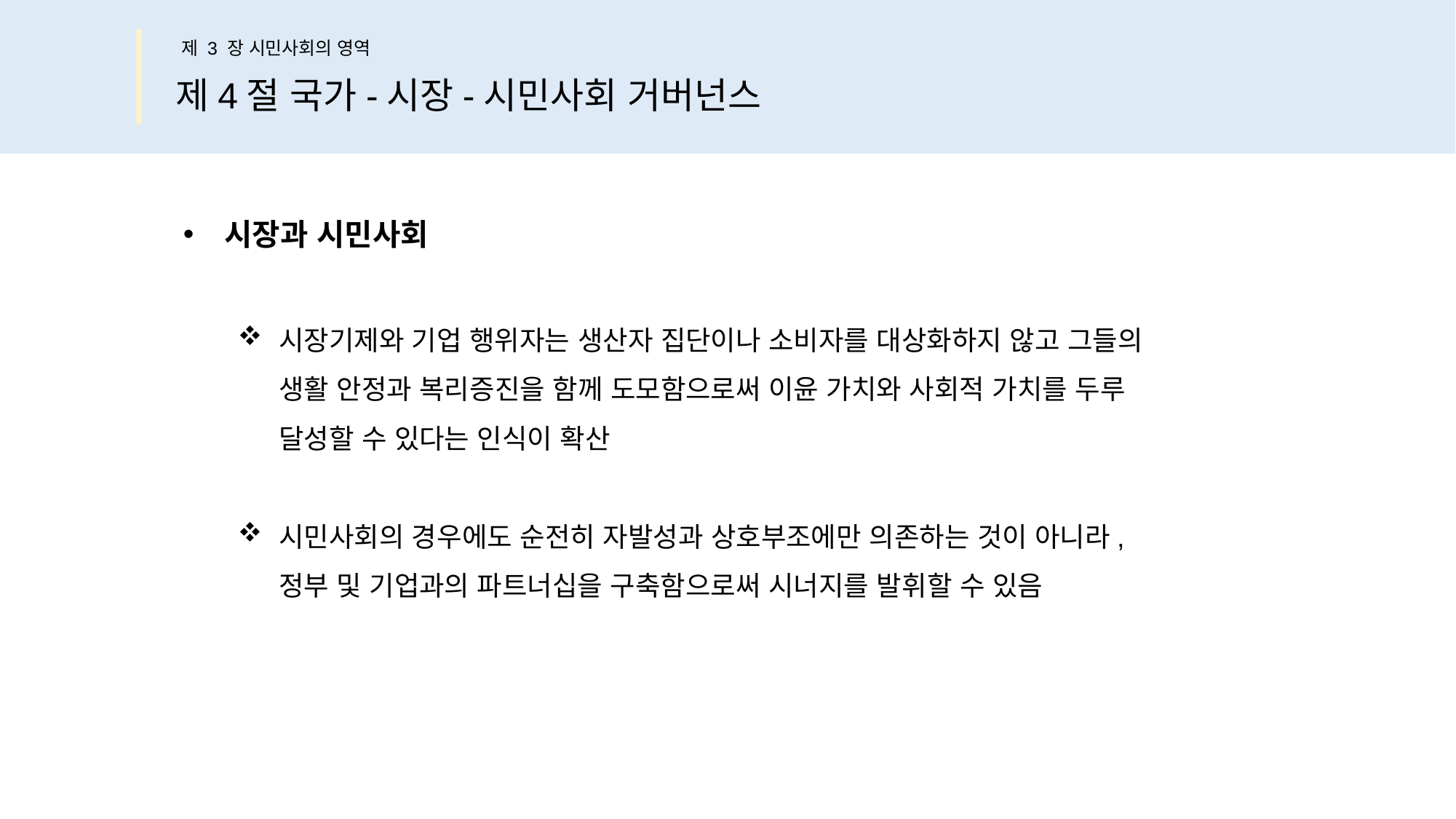

제 3 장 시민사회의 영역
제4절 국가-시장-시민사회 거버넌스
시장과 시민사회

시장기제와 기업 행위자는 생산자 집단이나 소비자를 대상화하지 않고 그들의
생활 안정과 복리증진을 함께 도모함으로써 이윤 가치와 사회적 가치를 두루
달성할 수 있다는 인식이 확산

시민사회의 경우에도 순전히 자발성과 상호부조에만 의존하는 것이 아니라,
정부 및 기업과의 파트너십을 구축함으로써 시너지를 발휘할 수 있음